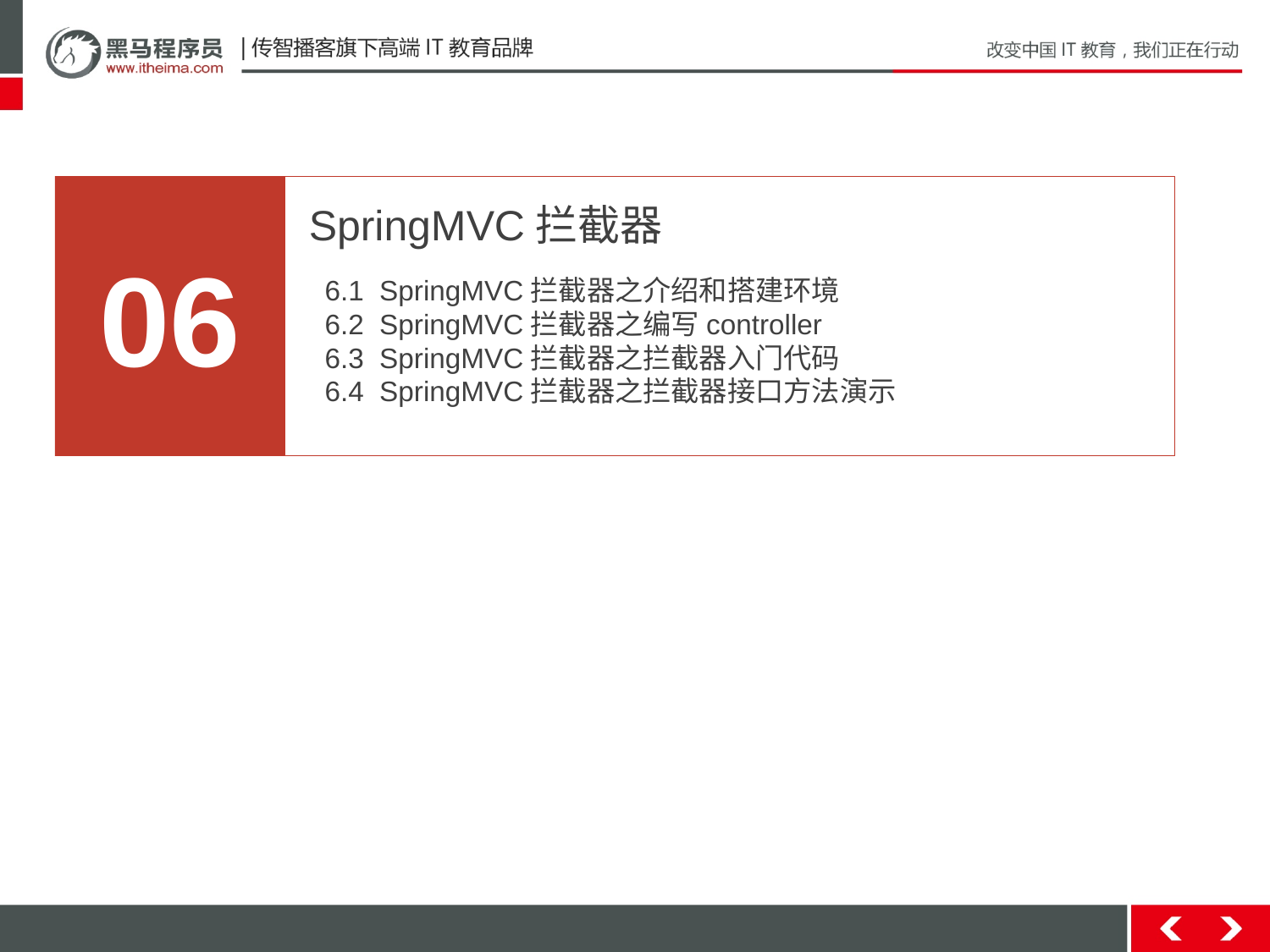

06

SpringMVC拦截器
6.1  SpringMVC拦截器之介绍和搭建环境
6.2  SpringMVC拦截器之编写controller
6.3  SpringMVC拦截器之拦截器入门代码
6.4  SpringMVC拦截器之拦截器接口方法演示